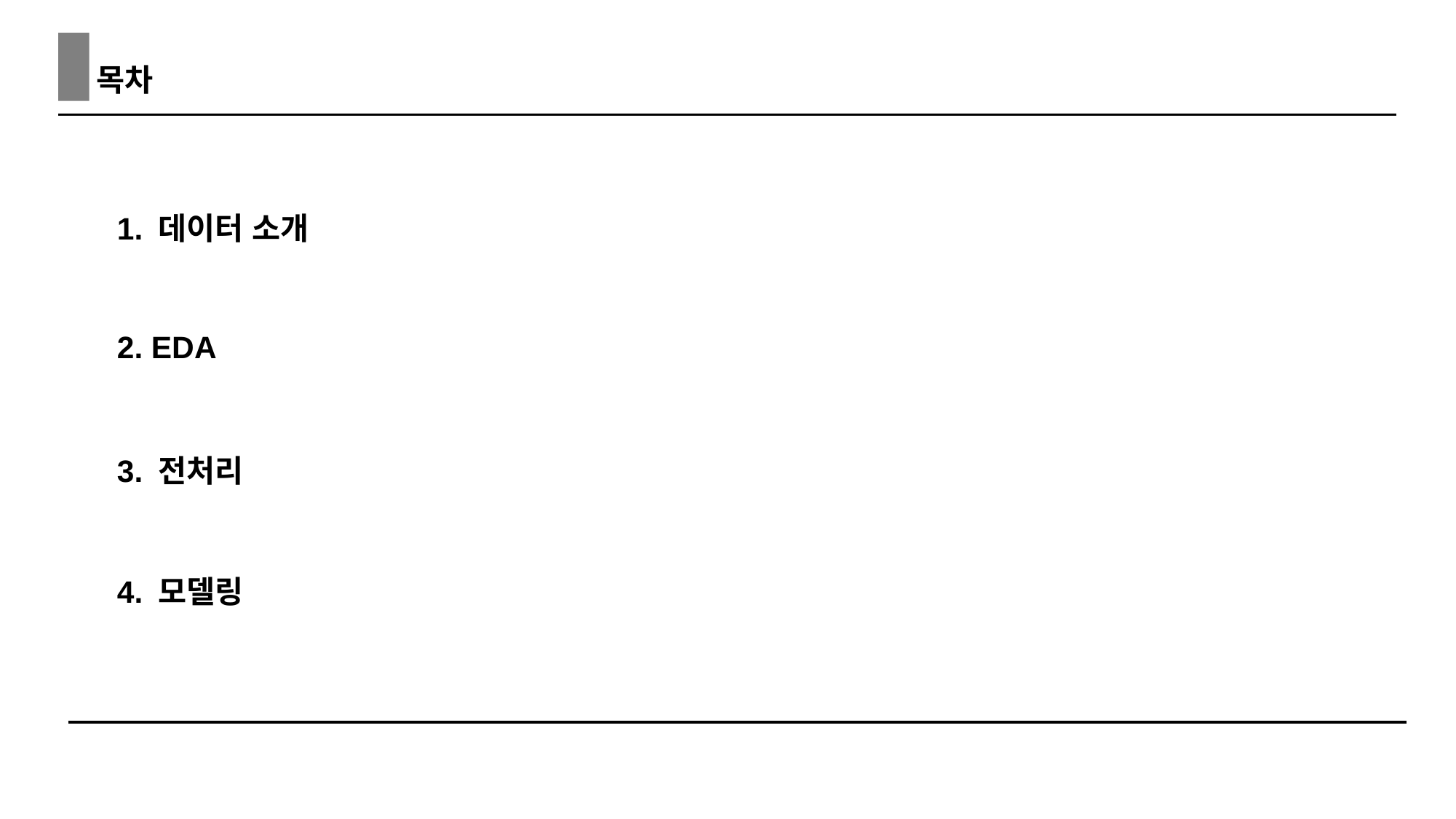

목차
1. 데이터 소개
2. EDA
3. 전처리
4. 모델링